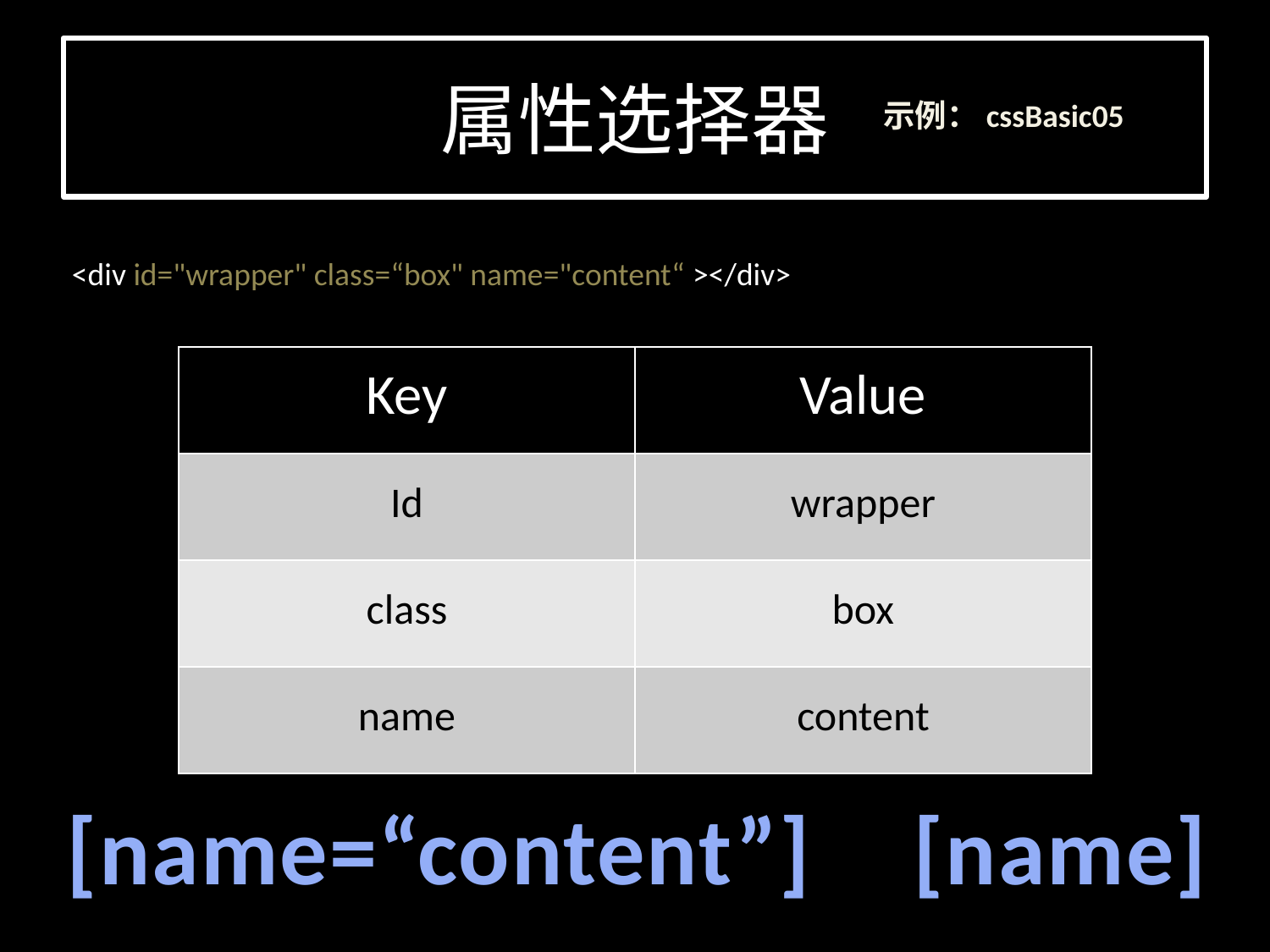

# 属性选择器
示例：cssBasic05
<div id="wrapper" class=“box" name="content“ ></div>
| Key | Value |
| --- | --- |
| Id | wrapper |
| class | box |
| name | content |
[name=“content”]
[name]